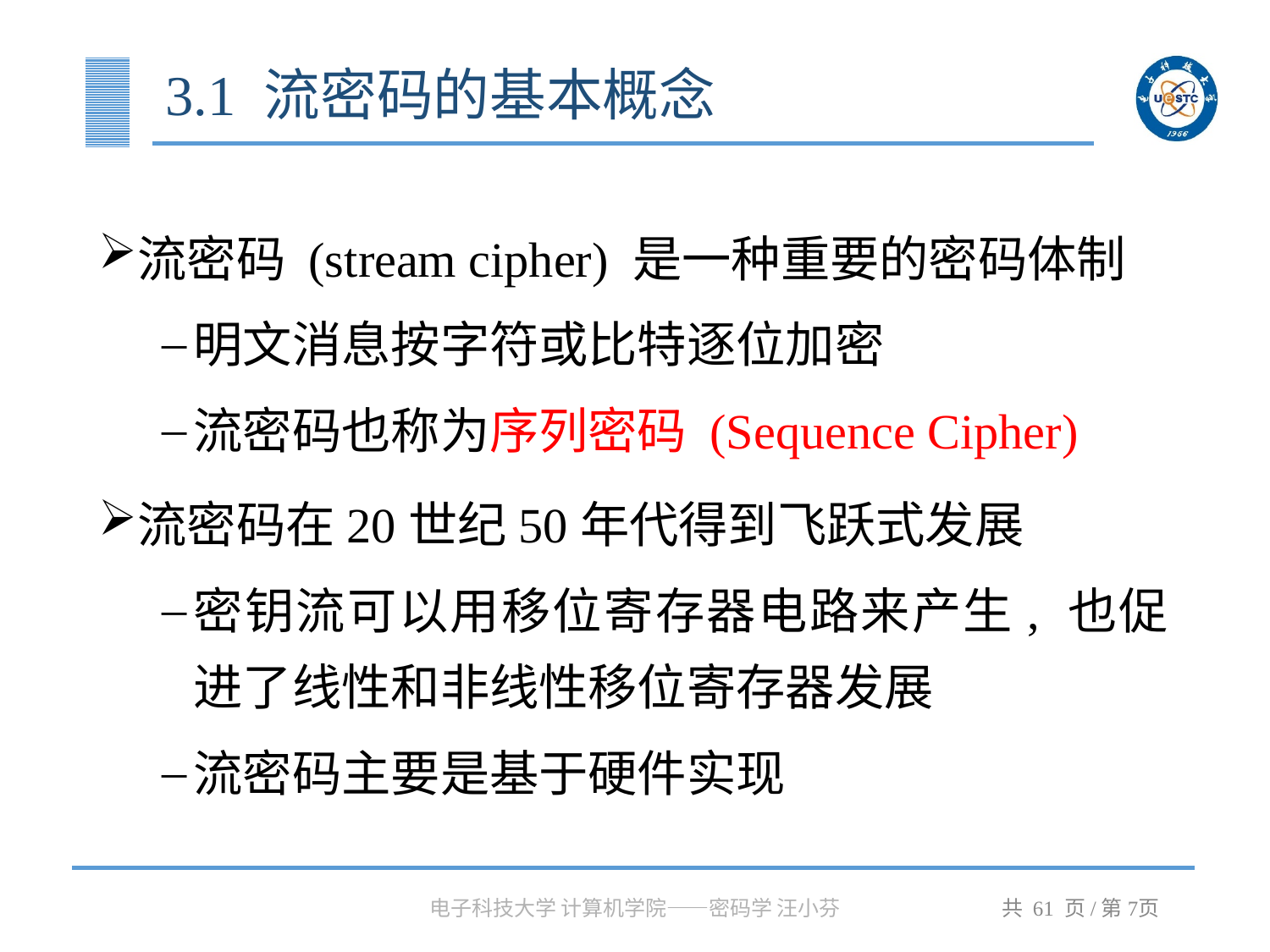

# 3.1 流密码的基本概念
流密码 (stream cipher) 是一种重要的密码体制
明文消息按字符或比特逐位加密
流密码也称为序列密码 (Sequence Cipher)
流密码在20世纪50年代得到飞跃式发展
密钥流可以用移位寄存器电路来产生, 也促进了线性和非线性移位寄存器发展
流密码主要是基于硬件实现

电子科技大学 计算机学院——密码学 汪小芬
共 61 页/第7页